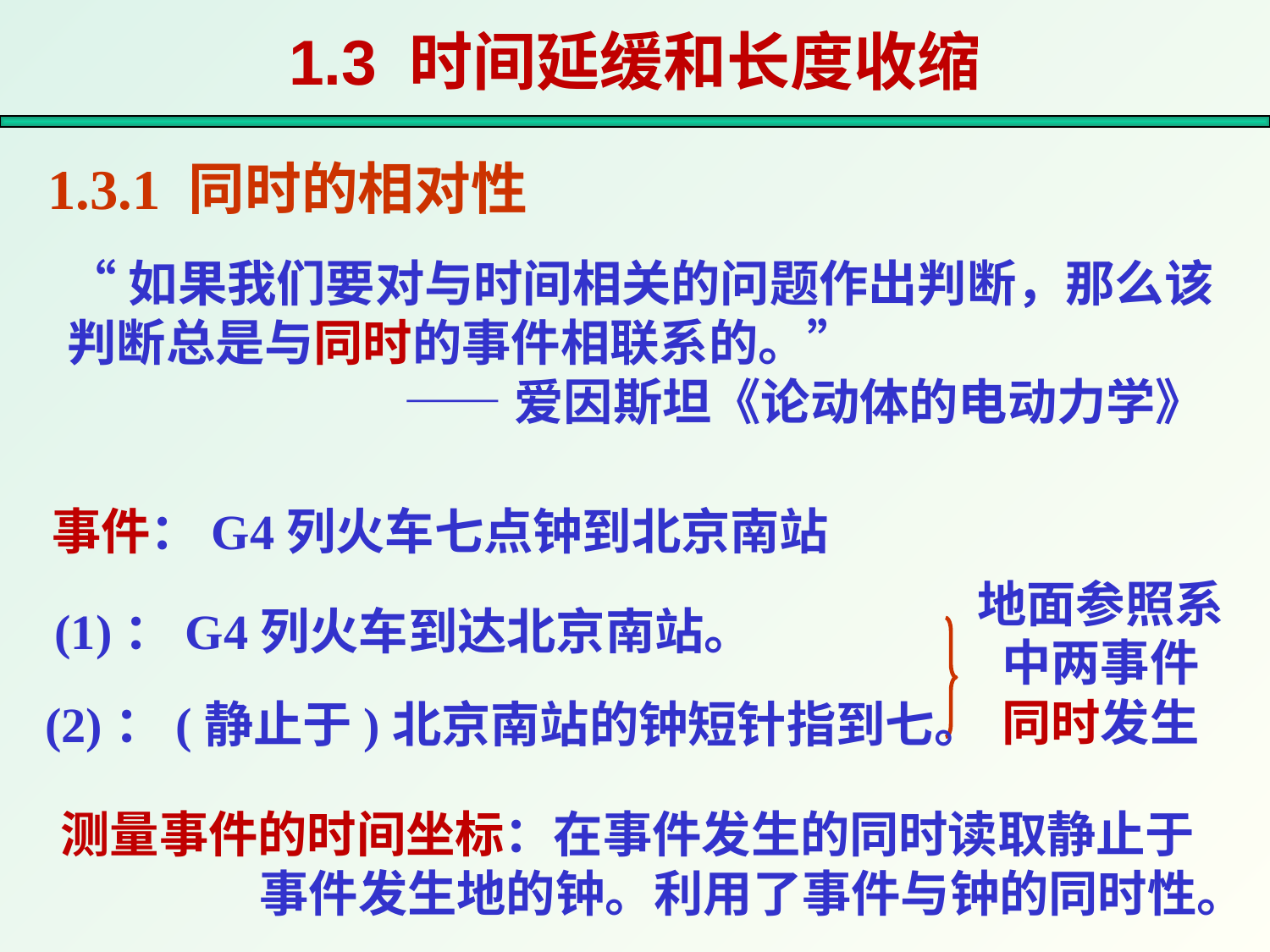

# 1.3 时间延缓和长度收缩

1.3.1 同时的相对性
“如果我们要对与时间相关的问题作出判断，那么该判断总是与同时的事件相联系的。”
                              ——爱因斯坦《论动体的电动力学》
事件：G4列火车七点钟到北京南站
地面参照系中两事件
同时发生

(1)：G4列火车到达北京南站。
(2)：(静止于)北京南站的钟短针指到七。

测量事件的时间坐标：在事件发生的同时读取静止于事件发生地的钟。利用了事件与钟的同时性。